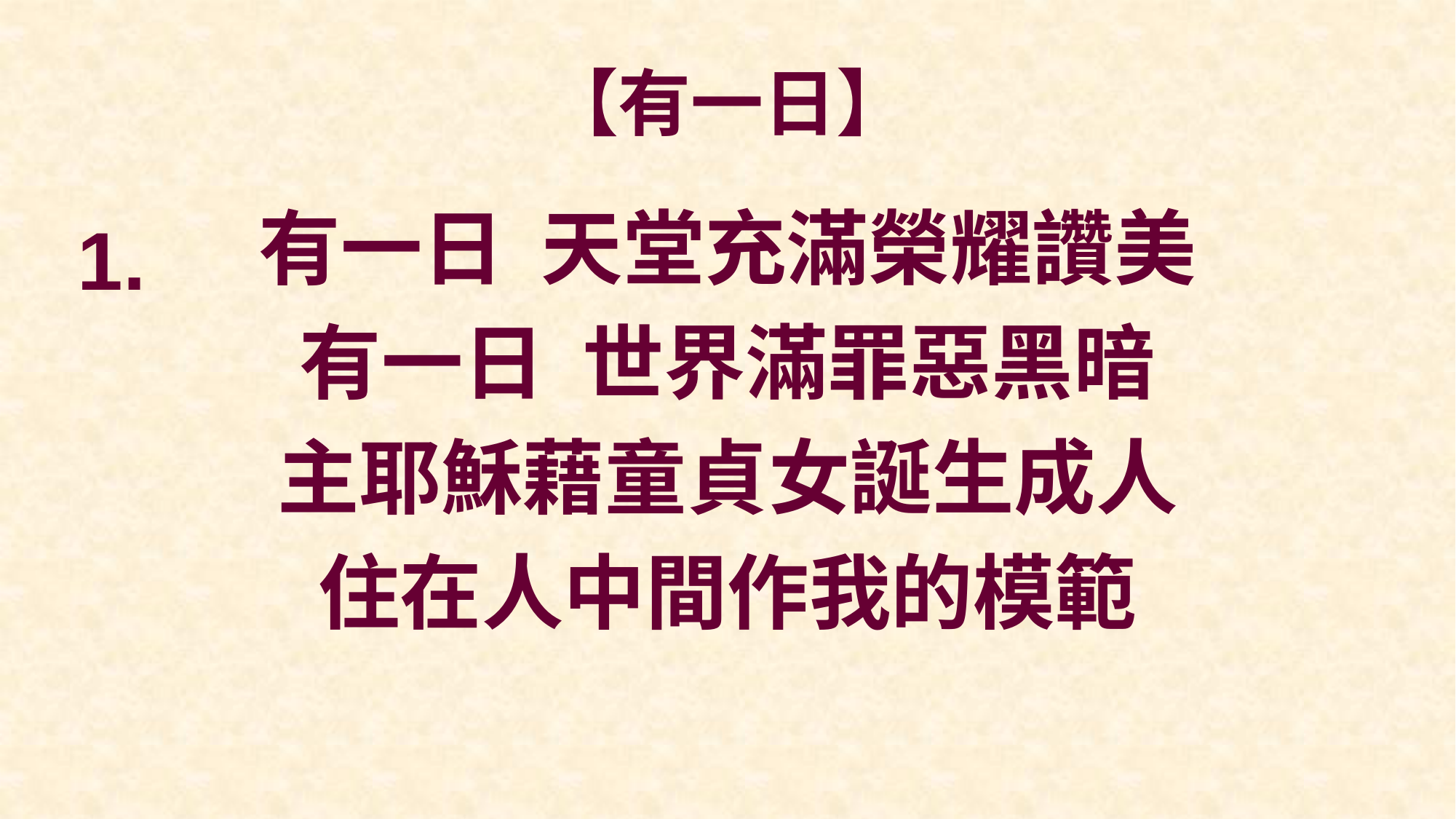

# 【有一日】
有一日  天堂充滿榮耀讚美
有一日  世界滿罪惡黑暗
主耶穌藉童貞女誕生成人
住在人中間作我的模範
1.